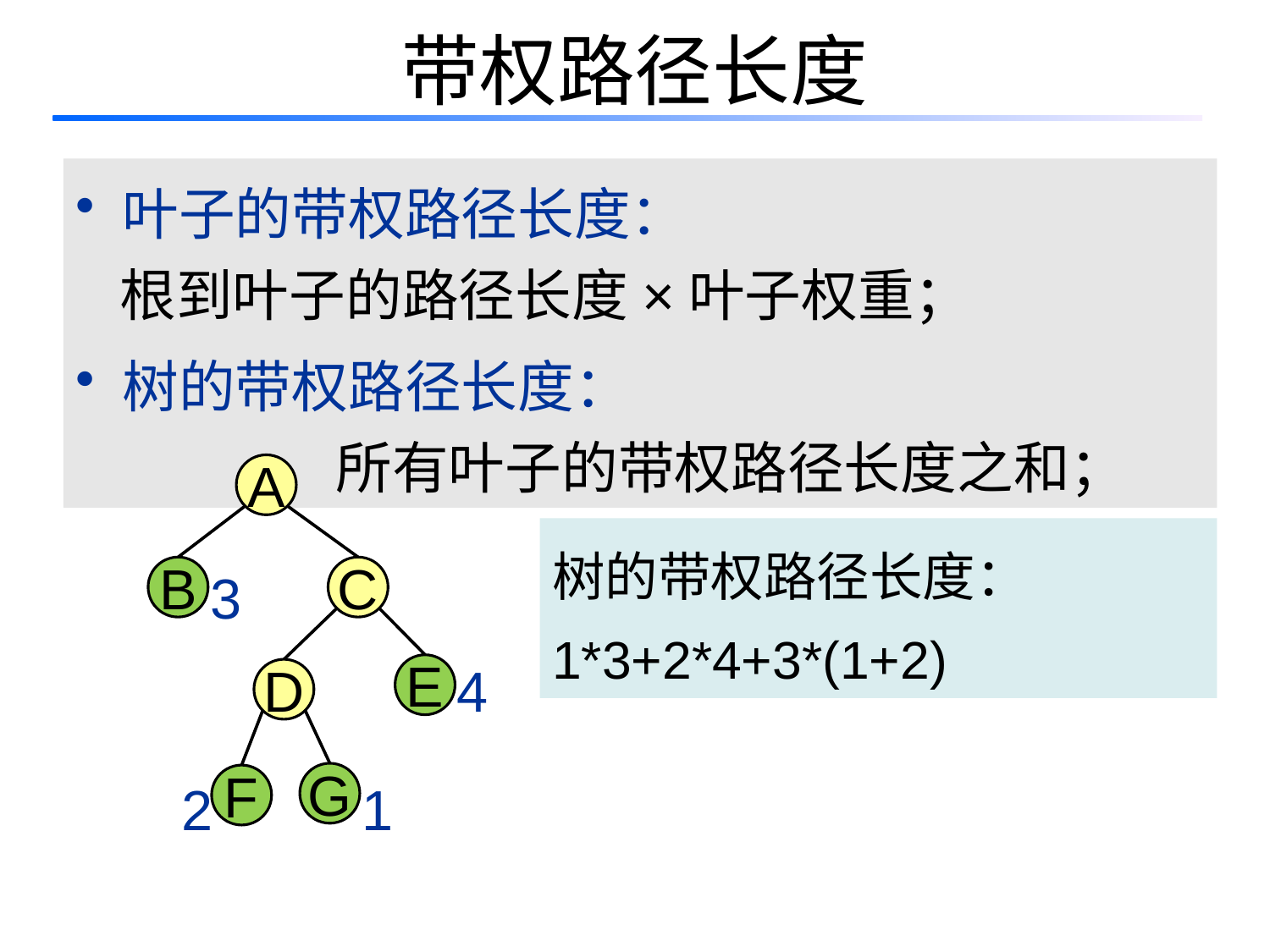

# 带权路径长度

 叶子的带权路径长度：
  根到叶子的路径长度×叶子权重；
 树的带权路径长度：
                   所有叶子的带权路径长度之和；
A
树的带权路径长度：
1*3+2*4+3*(1+2)
3
B
C
4
E
D
2
1
G
F